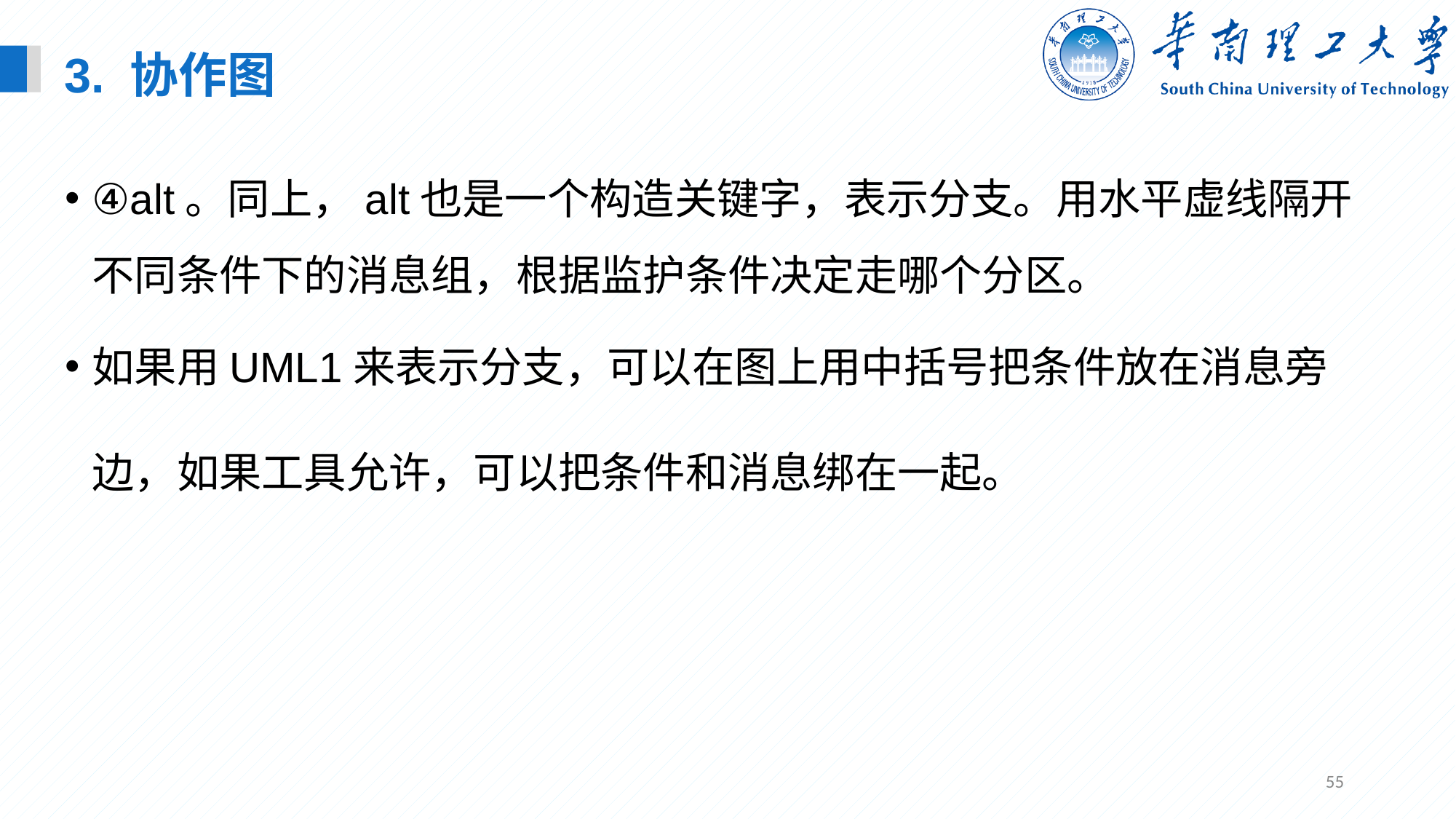

3. 协作图
④alt。同上，alt也是一个构造关键字，表示分支。用水平虚线隔开不同条件下的消息组，根据监护条件决定走哪个分区。
如果用UML1来表示分支，可以在图上用中括号把条件放在消息旁边，如果工具允许，可以把条件和消息绑在一起。

55